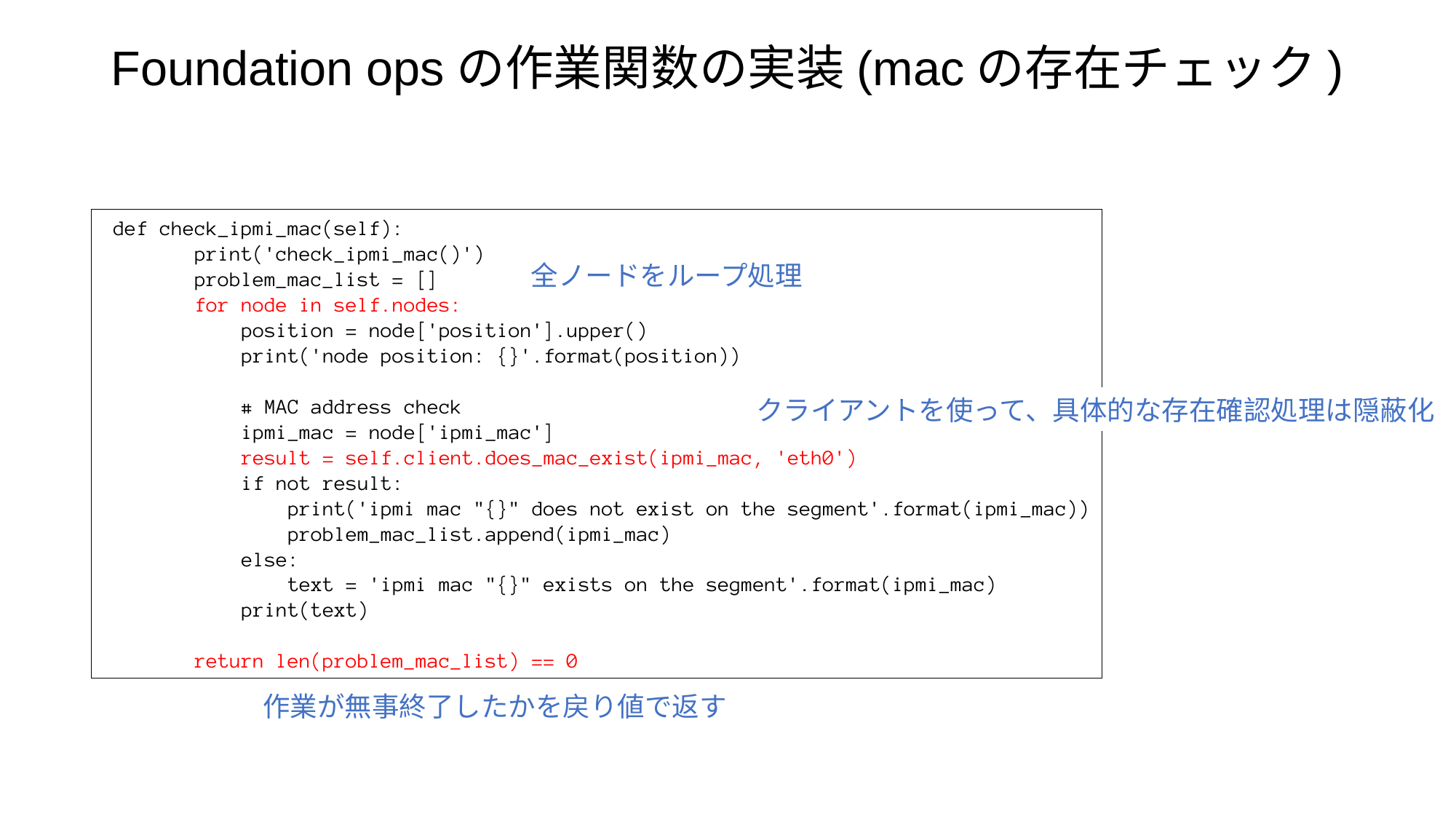

# Foundation opsの作業関数の実装(macの存在チェック)
 def check_ipmi_mac(self):
        print('check_ipmi_mac()')
        problem_mac_list = []
        for node in self.nodes:
            position = node['position'].upper()
            print('node position: {}'.format(position))

            # MAC address check
            ipmi_mac = node['ipmi_mac']
            result = self.client.does_mac_exist(ipmi_mac, 'eth0')
            if not result:
                print('ipmi mac "{}" does not exist on the segment'.format(ipmi_mac))
                problem_mac_list.append(ipmi_mac)
            else:
                text = 'ipmi mac "{}" exists on the segment'.format(ipmi_mac)
            print(text)

        return len(problem_mac_list) == 0
全ノードをループ処理
クライアントを使って、具体的な存在確認処理は隠蔽化
作業が無事終了したかを戻り値で返す